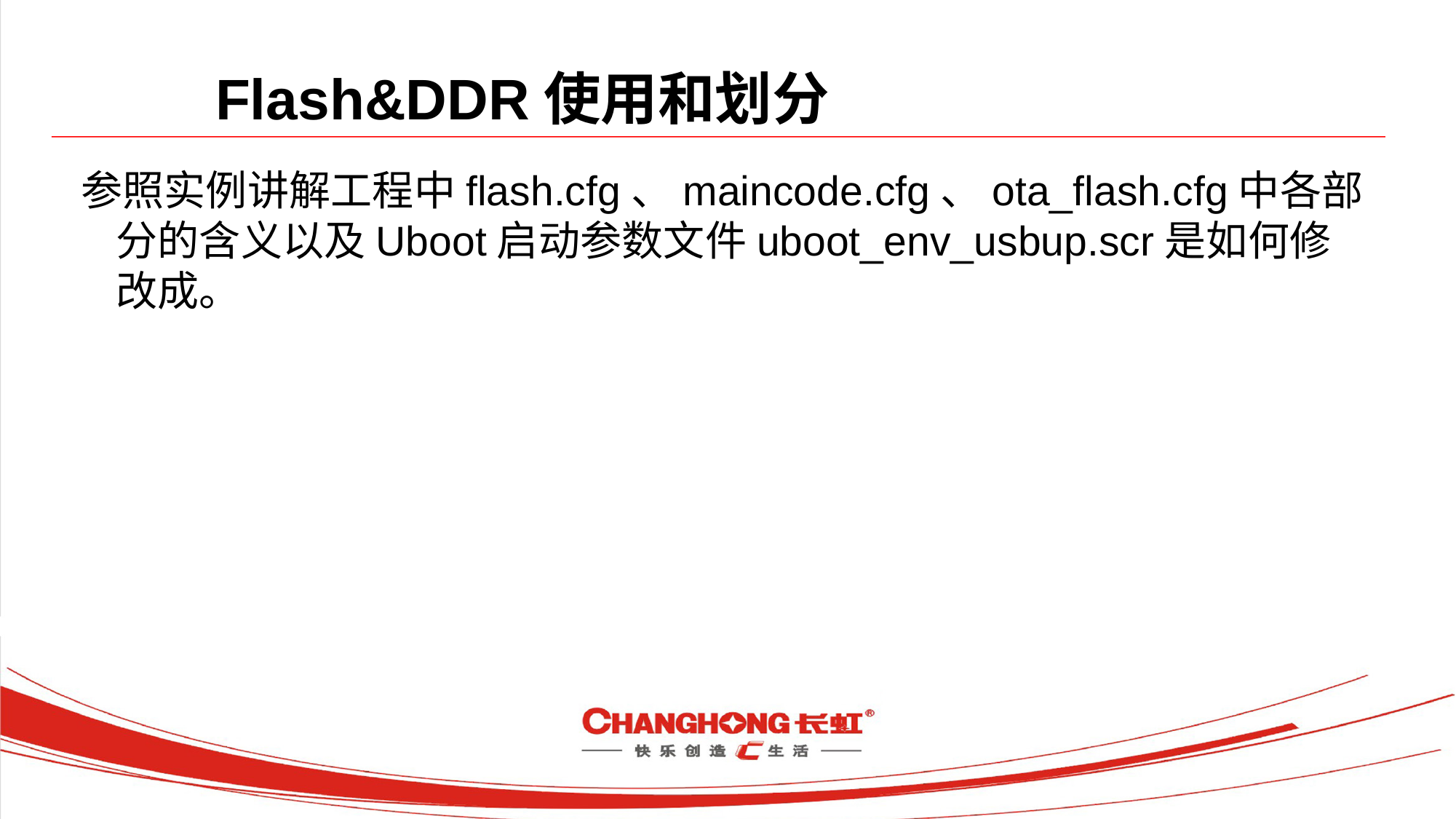

# Flash&DDR使用和划分
参照实例讲解工程中flash.cfg、maincode.cfg、ota_flash.cfg中各部分的含义以及Uboot启动参数文件uboot_env_usbup.scr是如何修改成。